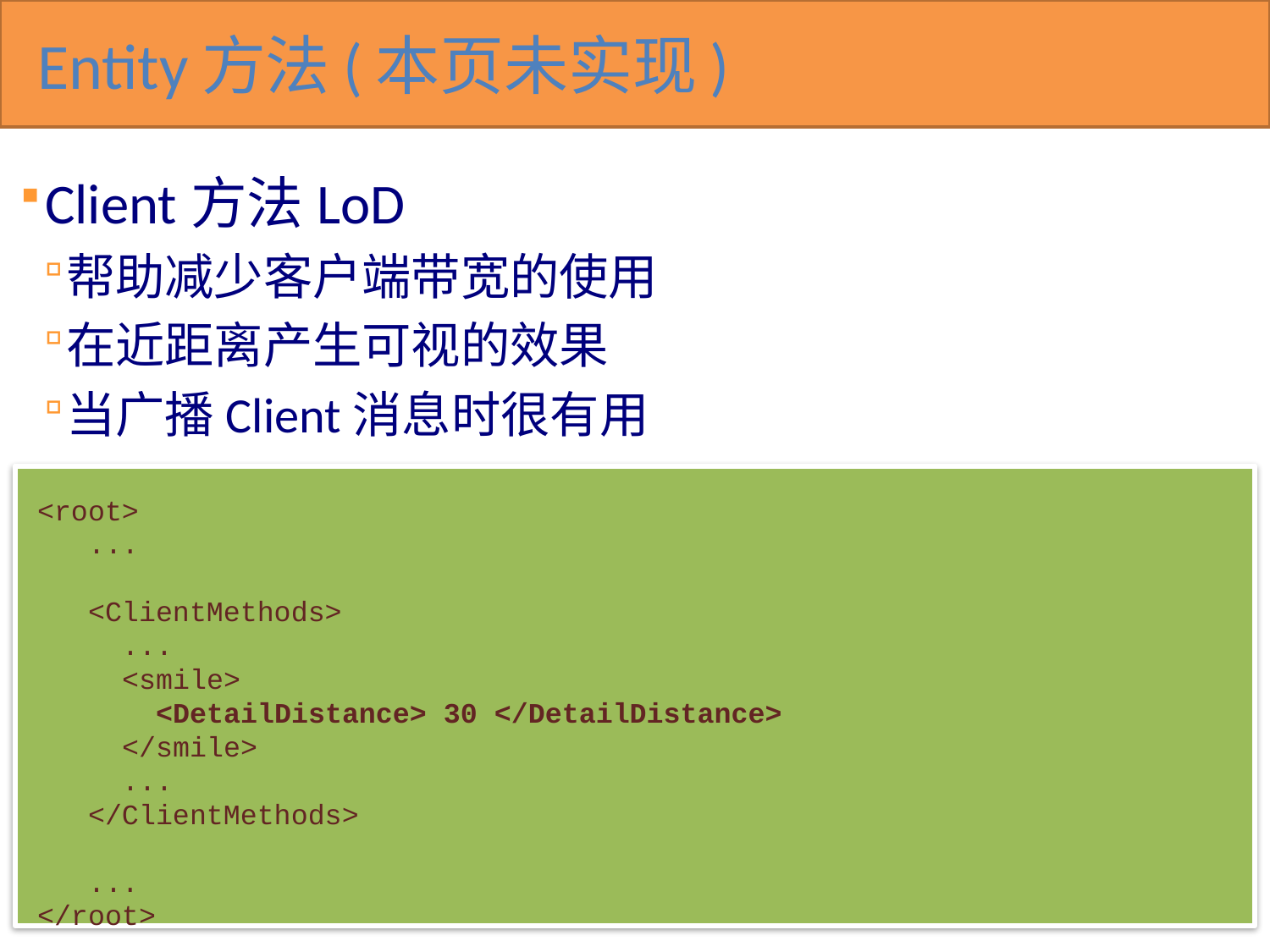

# Entity方法(本页未实现)
Client方法LoD
帮助减少客户端带宽的使用
在近距离产生可视的效果
当广播Client消息时很有用

<root>
   ...

   <ClientMethods>
     ...
     <smile>
       <DetailDistance> 30 </DetailDistance>
     </smile>
     ...
   </ClientMethods>

   ...
</root>